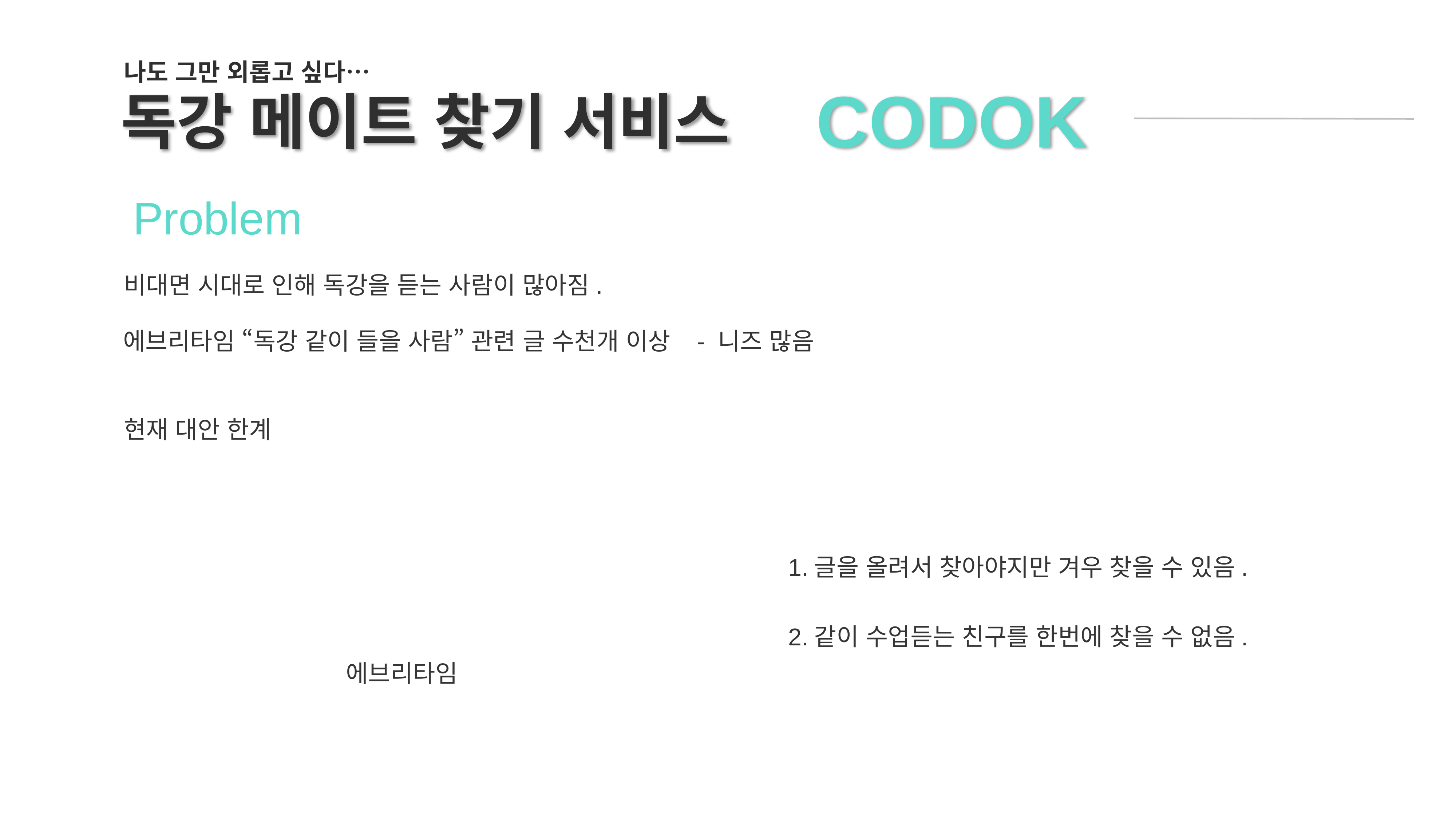

나도 그만 외롭고 싶다…
CODOK
독강 메이트 찾기 서비스
Problem
비대면 시대로 인해 독강을 듣는 사람이 많아짐.
에브리타임 “독강 같이 들을 사람” 관련 글 수천개 이상   - 니즈 많음
현재 대안 한계
1.글을 올려서 찾아야지만 겨우 찾을 수 있음.
2.같이 수업듣는 친구를 한번에 찾을 수 없음.
에브리타임